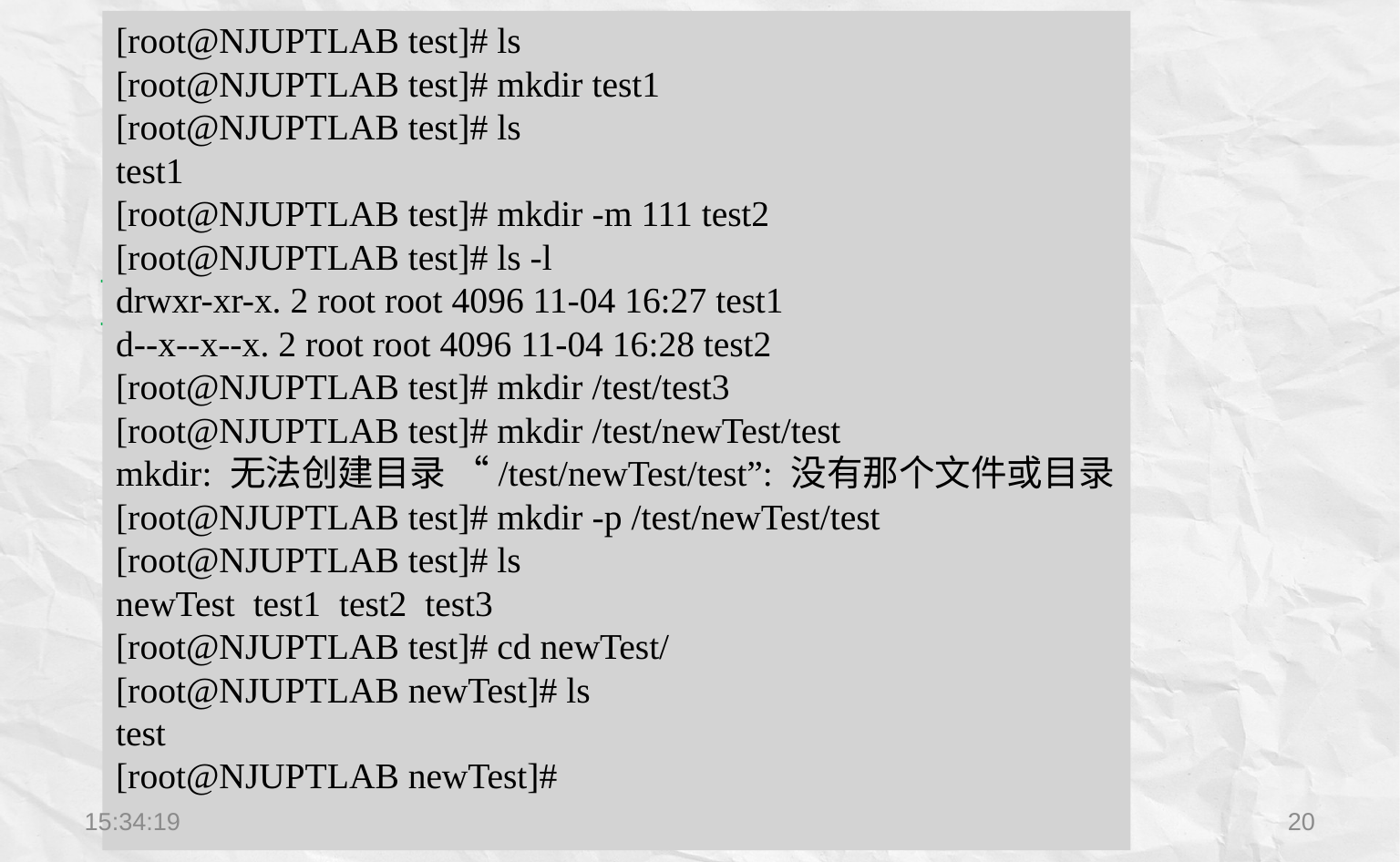

[root@NJUPTLAB test]# ls
[root@NJUPTLAB test]# mkdir test1
[root@NJUPTLAB test]# ls
test1
[root@NJUPTLAB test]# mkdir -m 111 test2
[root@NJUPTLAB test]# ls -l
drwxr-xr-x. 2 root root 4096 11-04 16:27 test1
d--x--x--x. 2 root root 4096 11-04 16:28 test2
[root@NJUPTLAB test]# mkdir /test/test3
[root@NJUPTLAB test]# mkdir /test/newTest/test
mkdir: 无法创建目录 “/test/newTest/test”: 没有那个文件或目录
[root@NJUPTLAB test]# mkdir -p /test/newTest/test
[root@NJUPTLAB test]# ls
newTest  test1  test2  test3
[root@NJUPTLAB test]# cd newTest/
[root@NJUPTLAB newTest]# ls
test
[root@NJUPTLAB newTest]#
mkdir命令
【功能说明】：创建一个目录。
【命令格式】：mkdir [参数] [路径/目录名称]
【常用参数】：mkdir主要参数如下：
-m Mode 设置新创建的目录的许可位，其值由变量 Mode 指定。
-p 创建丢失中间路径名称目录。

15:34:19
20